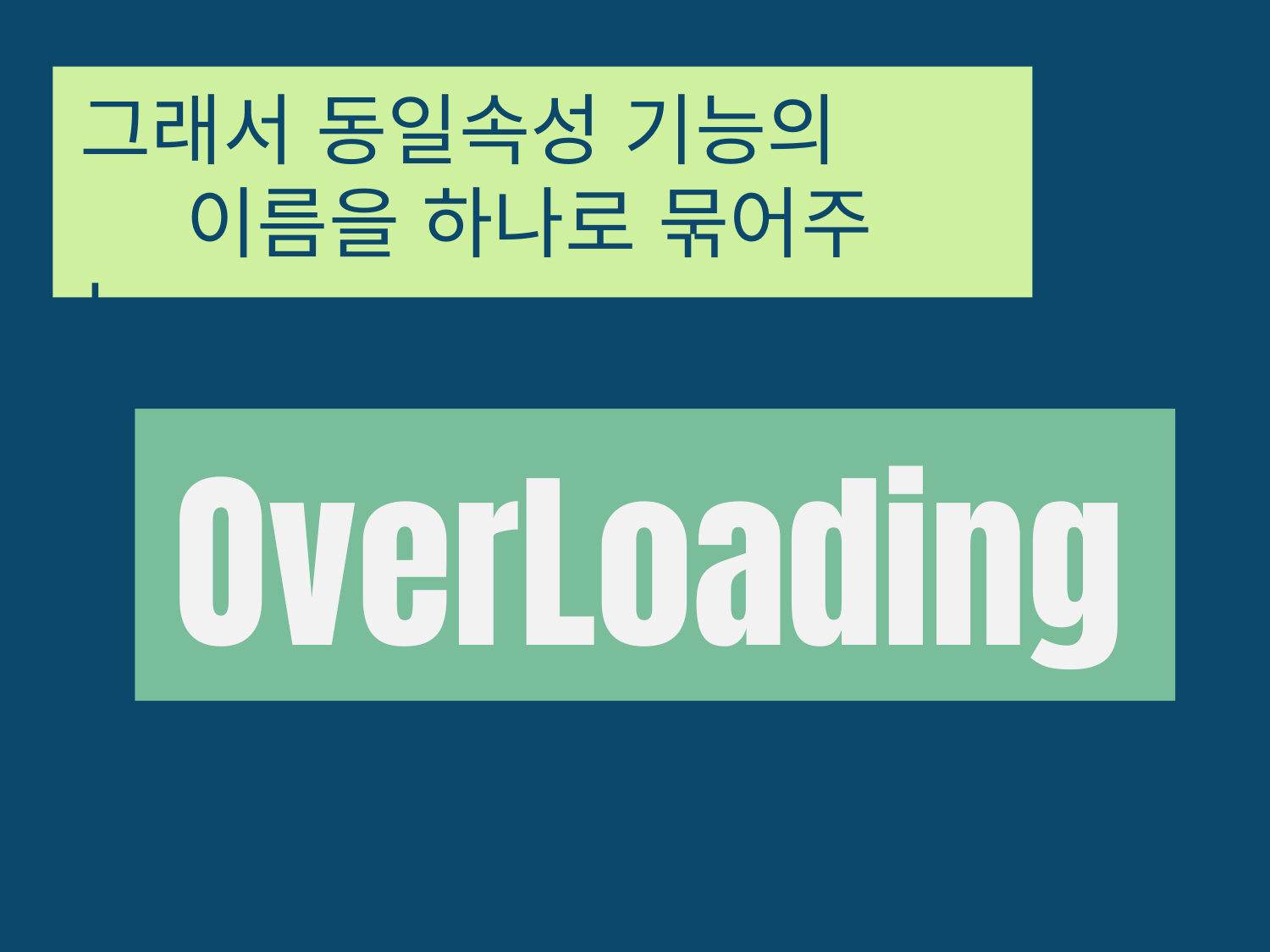

그래서 동일속성 기능의
    이름을 하나로 묶어주는 ...

OverLoading